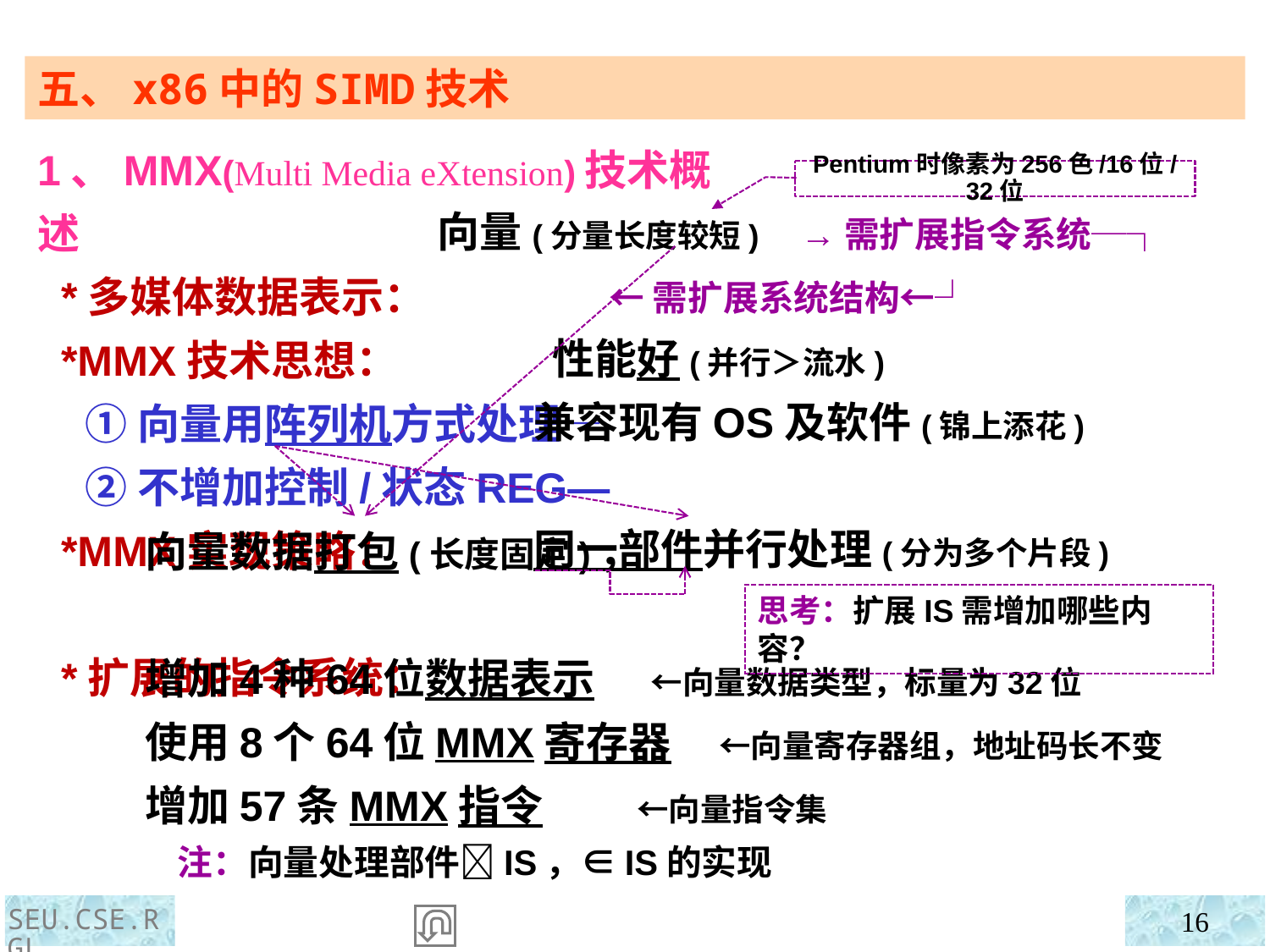

五、x86中的SIMD技术
1、MMX(Multi Media eXtension)技术概述
  *多媒体数据表示：
  *MMX技术思想：
     ①向量用阵列机方式处理—
     ②不增加控制/状态REG—
  *MMX实现策略：

  *扩展的指令系统：
Pentium时像素为256色/16位/32位
向量(分量长度较短)    →需扩展指令系统─┐
                  ←需扩展系统结构←┘
           性能好(并行＞流水)
         兼容现有OS及软件(锦上添花)

         同一部件并行处理(分为多个片段)
向量数据打包(长度固定)，

增加4种64位数据表示       ←向量数据类型，标量为32位
使用8个64位MMX寄存器     ←向量寄存器组，地址码长不变
增加57条MMX指令          ←向量指令集
   注：向量处理部件∉IS，∈IS的实现
思考：扩展IS需增加哪些内容？
SEU.CSE.RGL
16